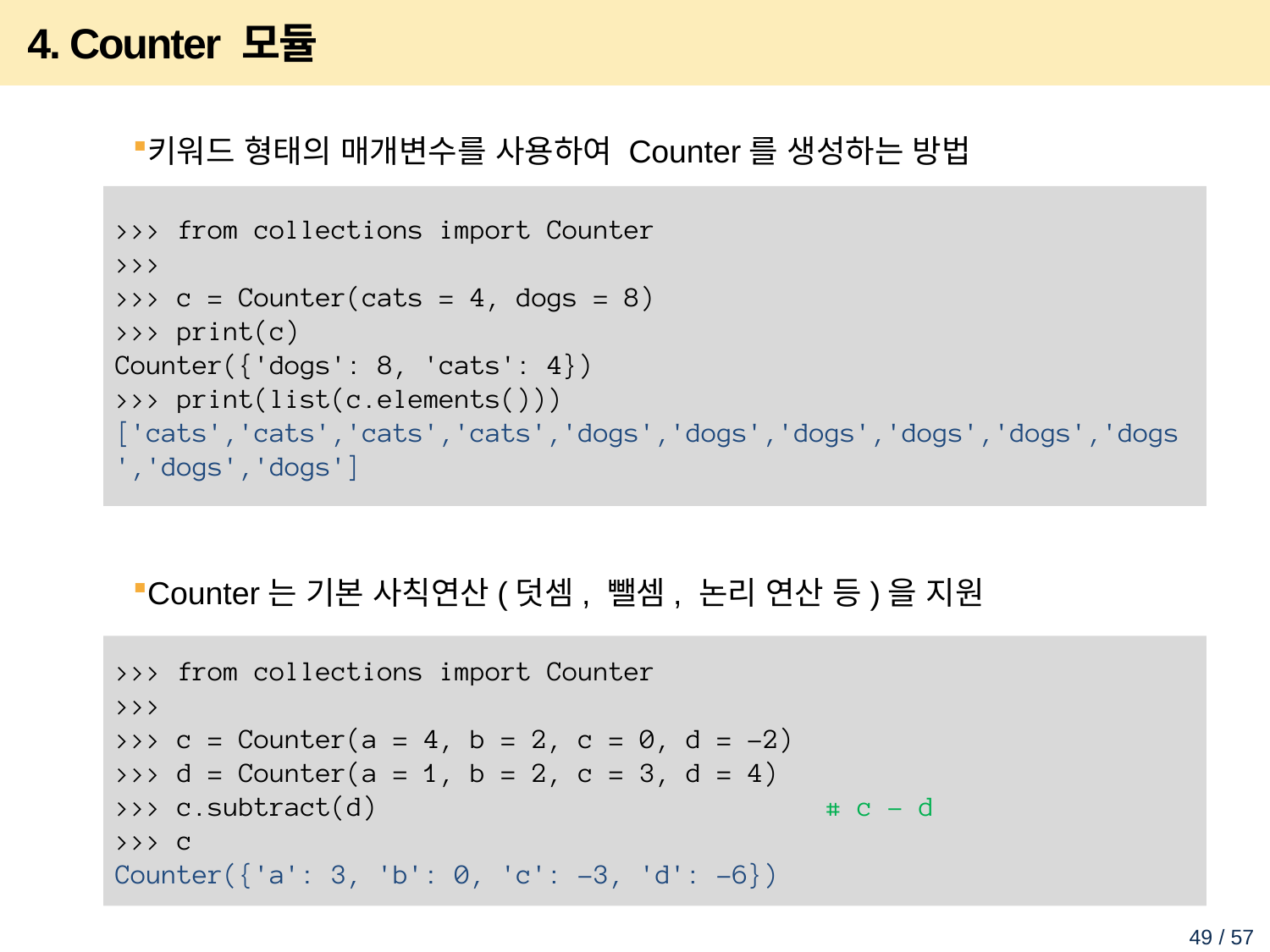

# 4. Counter 모듈
키워드 형태의 매개변수를 사용하여 Counter를 생성하는 방법

Counter는 기본 사칙연산(덧셈, 뺄셈, 논리 연산 등)을 지원

>>> from collections import Counter
>>>
>>> c = Counter(cats = 4, dogs = 8)
>>> print(c)
Counter({'dogs': 8, 'cats': 4})
>>> print(list(c.elements()))
['cats','cats','cats','cats','dogs','dogs','dogs','dogs','dogs','dogs','dogs','dogs']
>>> from collections import Counter
>>>
>>> c = Counter(a = 4, b = 2, c = 0, d = -2)
>>> d = Counter(a = 1, b = 2, c = 3, d = 4)
>>> c.subtract(d)                             # c - d
>>> c
Counter({'a': 3, 'b': 0, 'c': -3, 'd': -6})